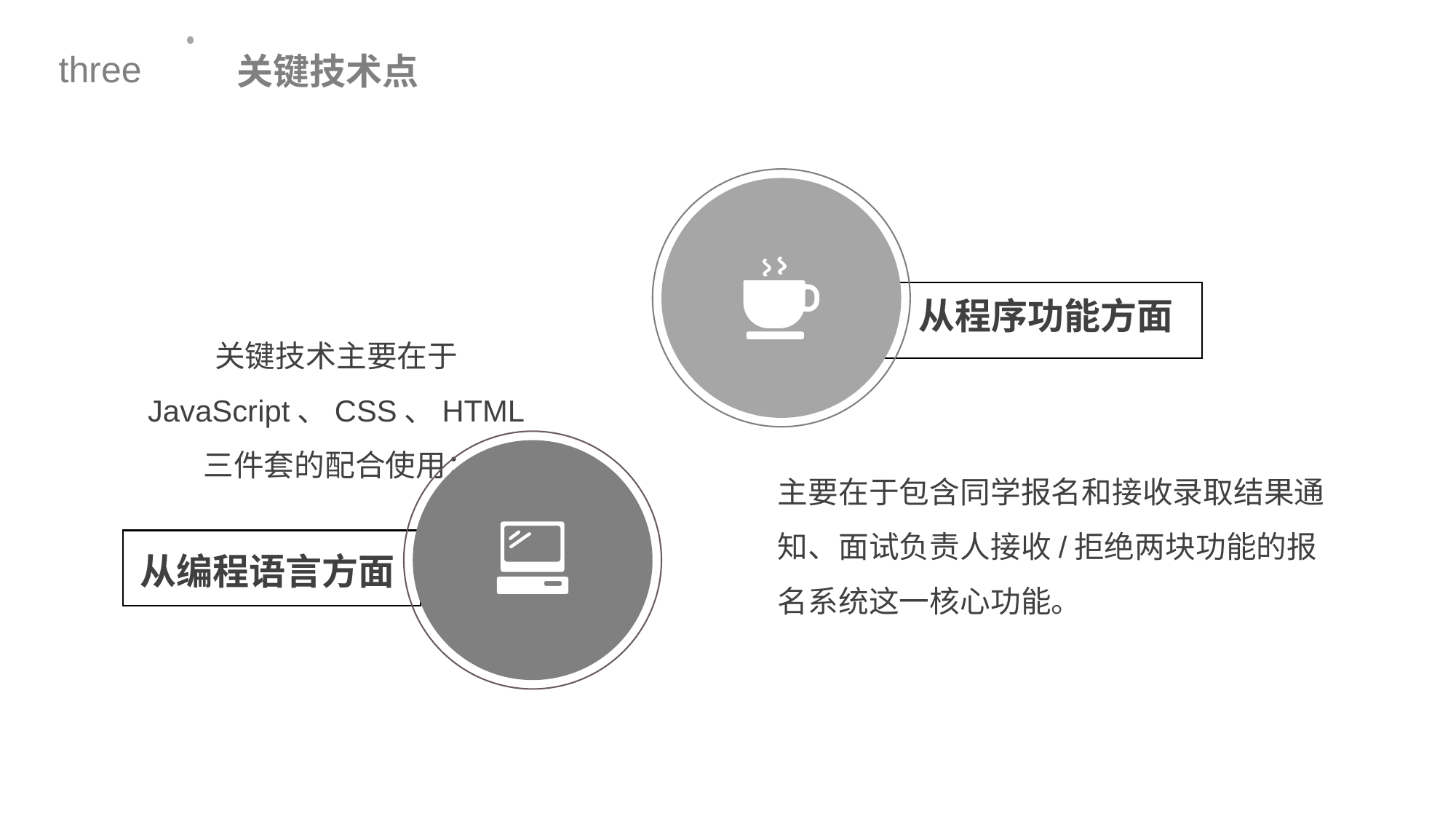

关键技术点

three

从程序功能方面
关键技术主要在于JavaScript、CSS、HTML三件套的配合使用；

主要在于包含同学报名和接收录取结果通知、面试负责人接收/拒绝两块功能的报名系统这一核心功能。

从编程语言方面